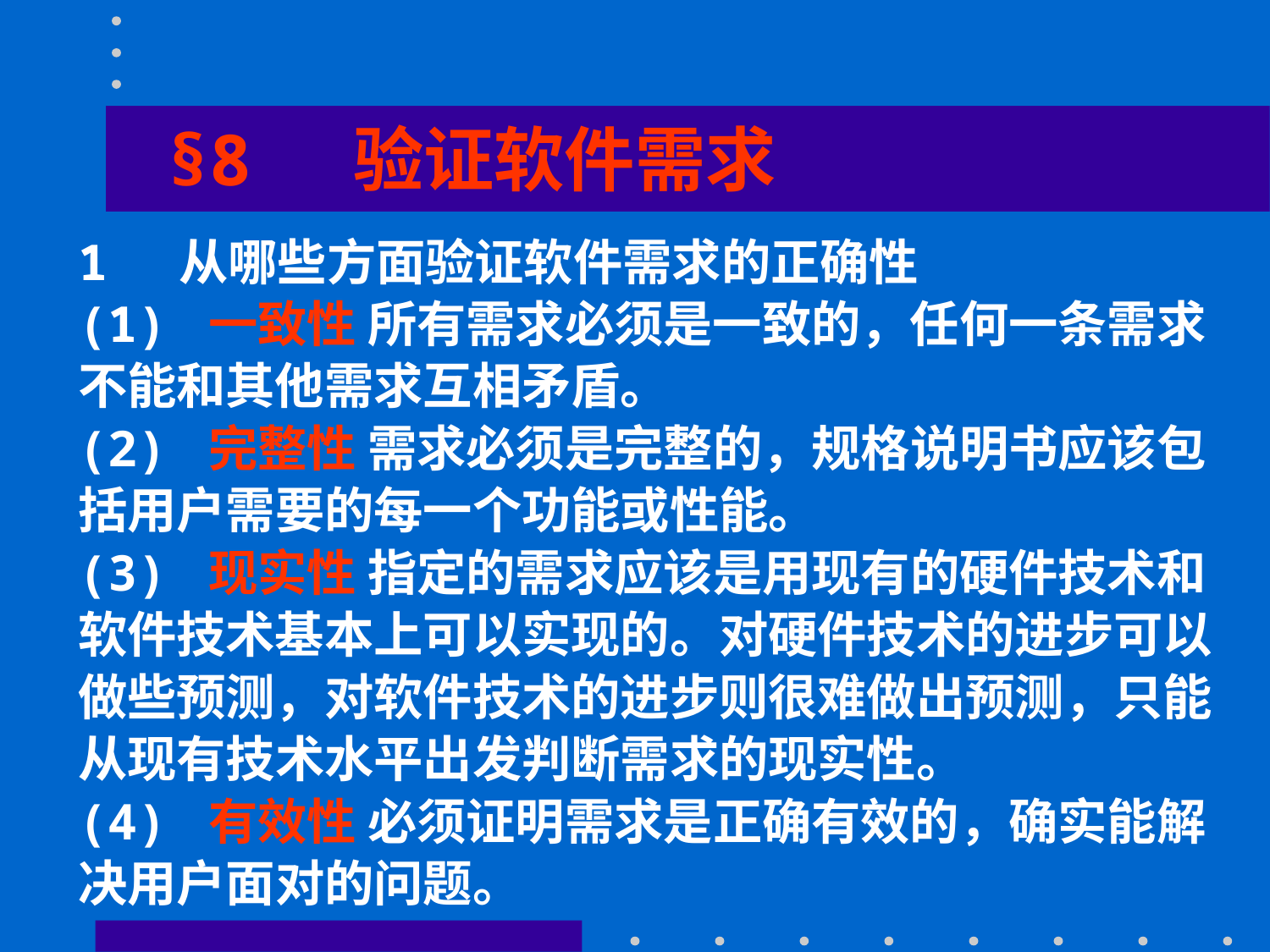

§8  验证软件需求
1  从哪些方面验证软件需求的正确性
(1) 一致性 所有需求必须是一致的，任何一条需求不能和其他需求互相矛盾。
(2) 完整性 需求必须是完整的，规格说明书应该包括用户需要的每一个功能或性能。
(3) 现实性 指定的需求应该是用现有的硬件技术和软件技术基本上可以实现的。对硬件技术的进步可以做些预测，对软件技术的进步则很难做出预测，只能从现有技术水平出发判断需求的现实性。
(4) 有效性 必须证明需求是正确有效的，确实能解决用户面对的问题。